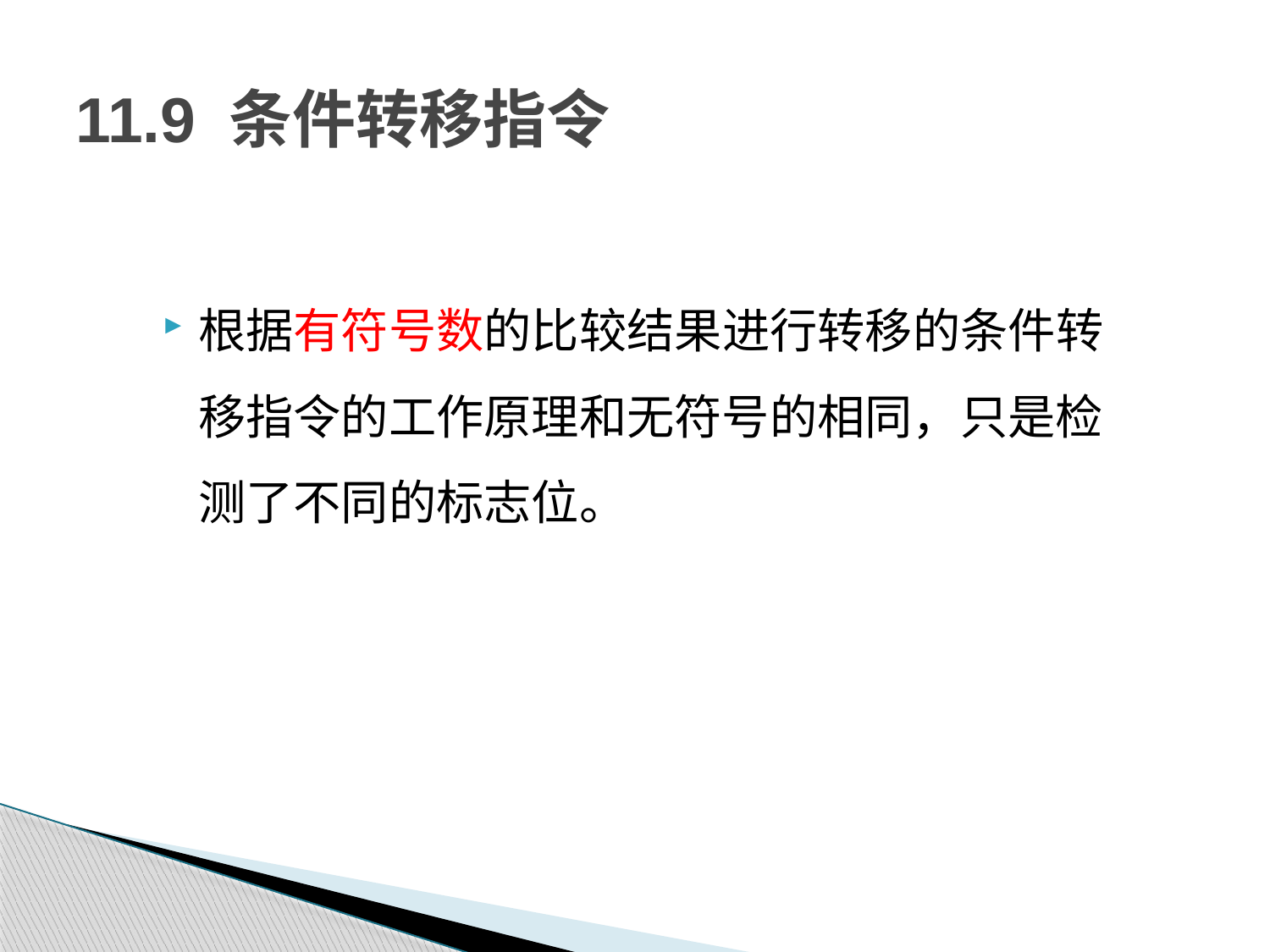

# 11.9 条件转移指令
根据有符号数的比较结果进行转移的条件转移指令的工作原理和无符号的相同，只是检测了不同的标志位。